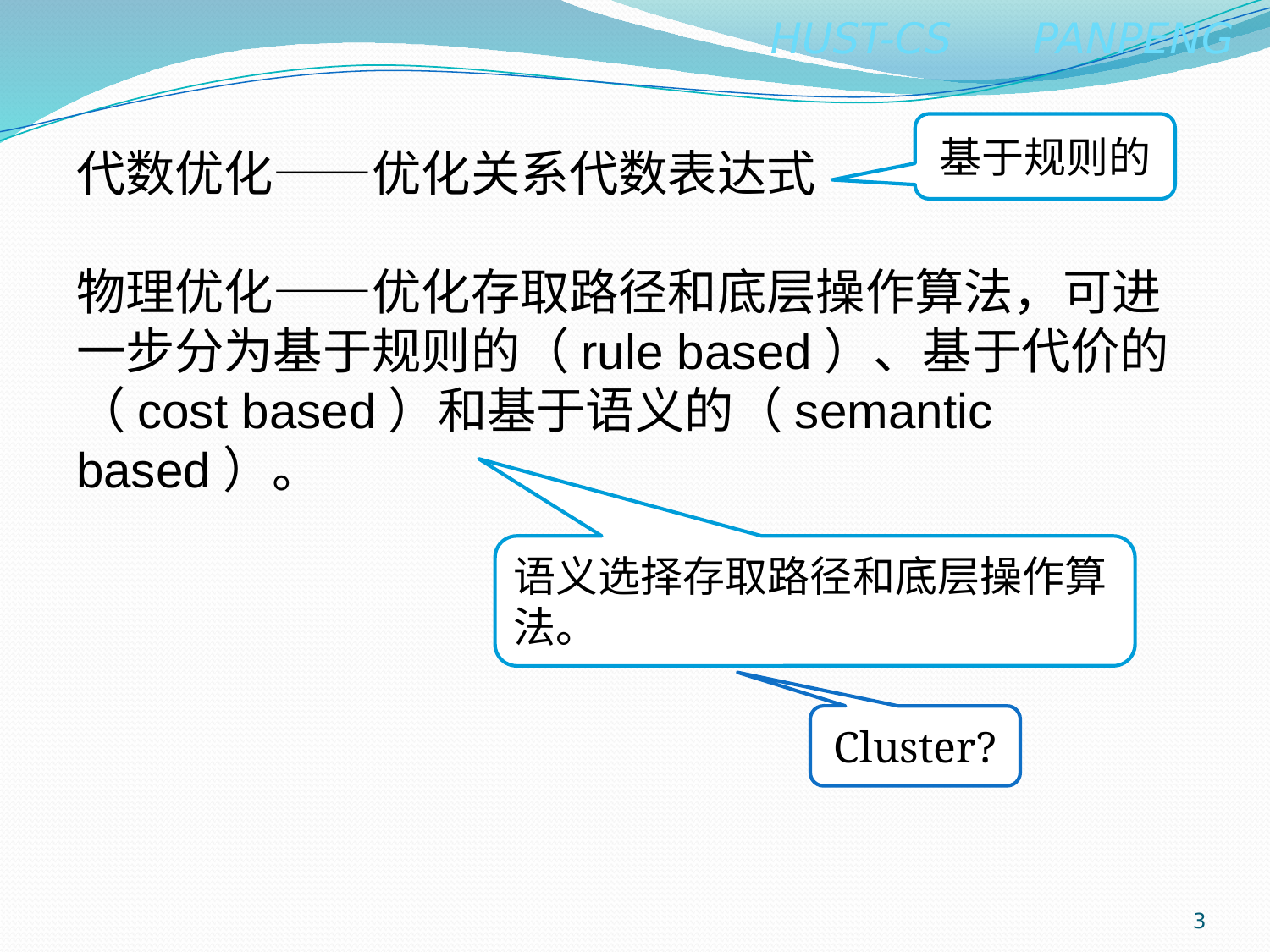

基于规则的
代数优化——优化关系代数表达式

物理优化——优化存取路径和底层操作算法，可进一步分为基于规则的（rule based）、基于代价的（cost based）和基于语义的（semantic based）。
语义选择存取路径和底层操作算法。
Cluster?
3